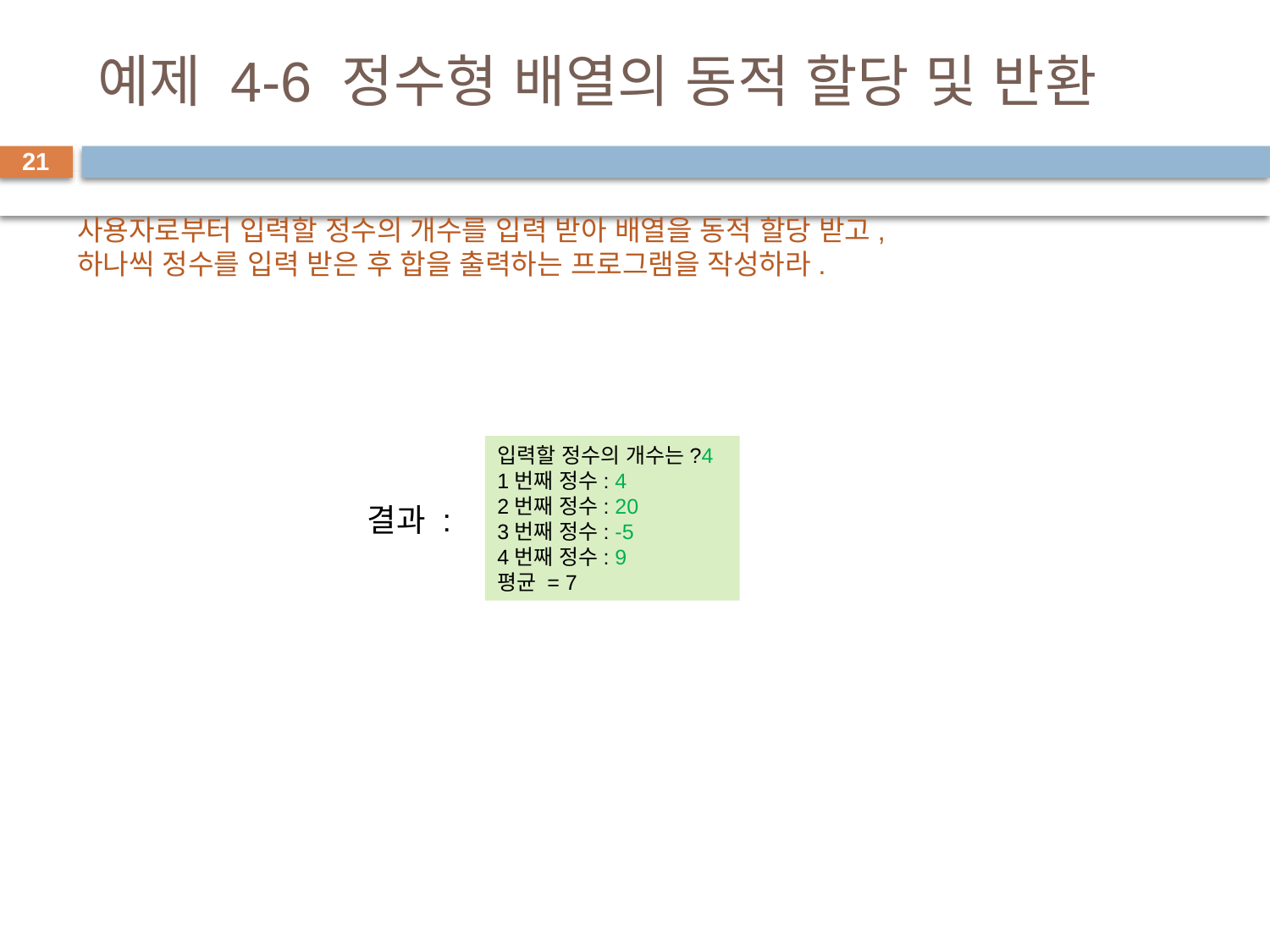

# 예제 4-6 정수형 배열의 동적 할당 및 반환
21
사용자로부터 입력할 정수의 개수를 입력 받아 배열을 동적 할당 받고,
하나씩 정수를 입력 받은 후 합을 출력하는 프로그램을 작성하라.
입력할 정수의 개수는?4
1번째 정수: 4
2번째 정수: 20
3번째 정수: -5
4번째 정수: 9
평균 = 7
결과 :